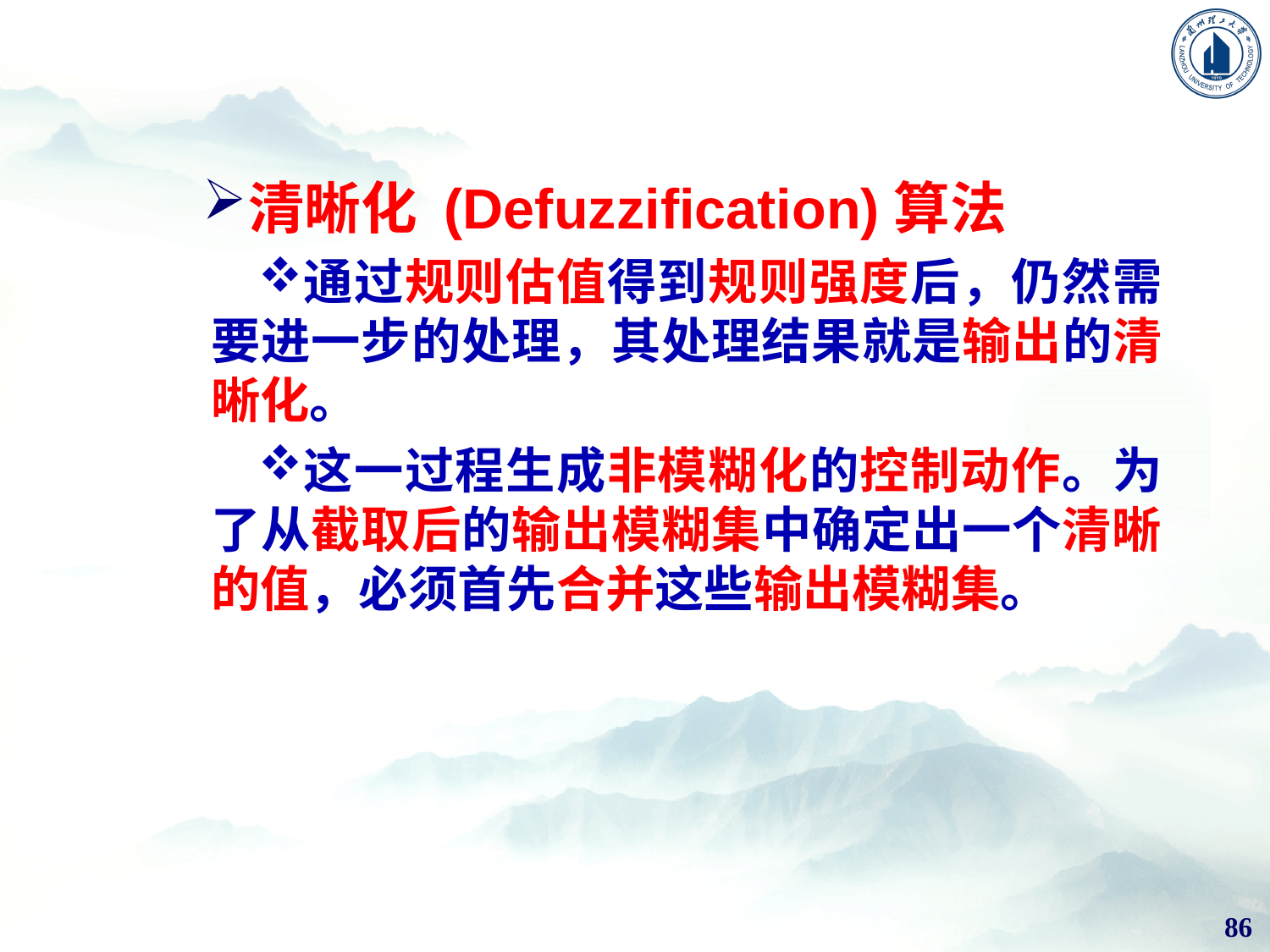

清晰化 (Defuzzification)算法
通过规则估值得到规则强度后，仍然需要进一步的处理，其处理结果就是输出的清晰化。
这一过程生成非模糊化的控制动作。为了从截取后的输出模糊集中确定出一个清晰的值，必须首先合并这些输出模糊集。
86